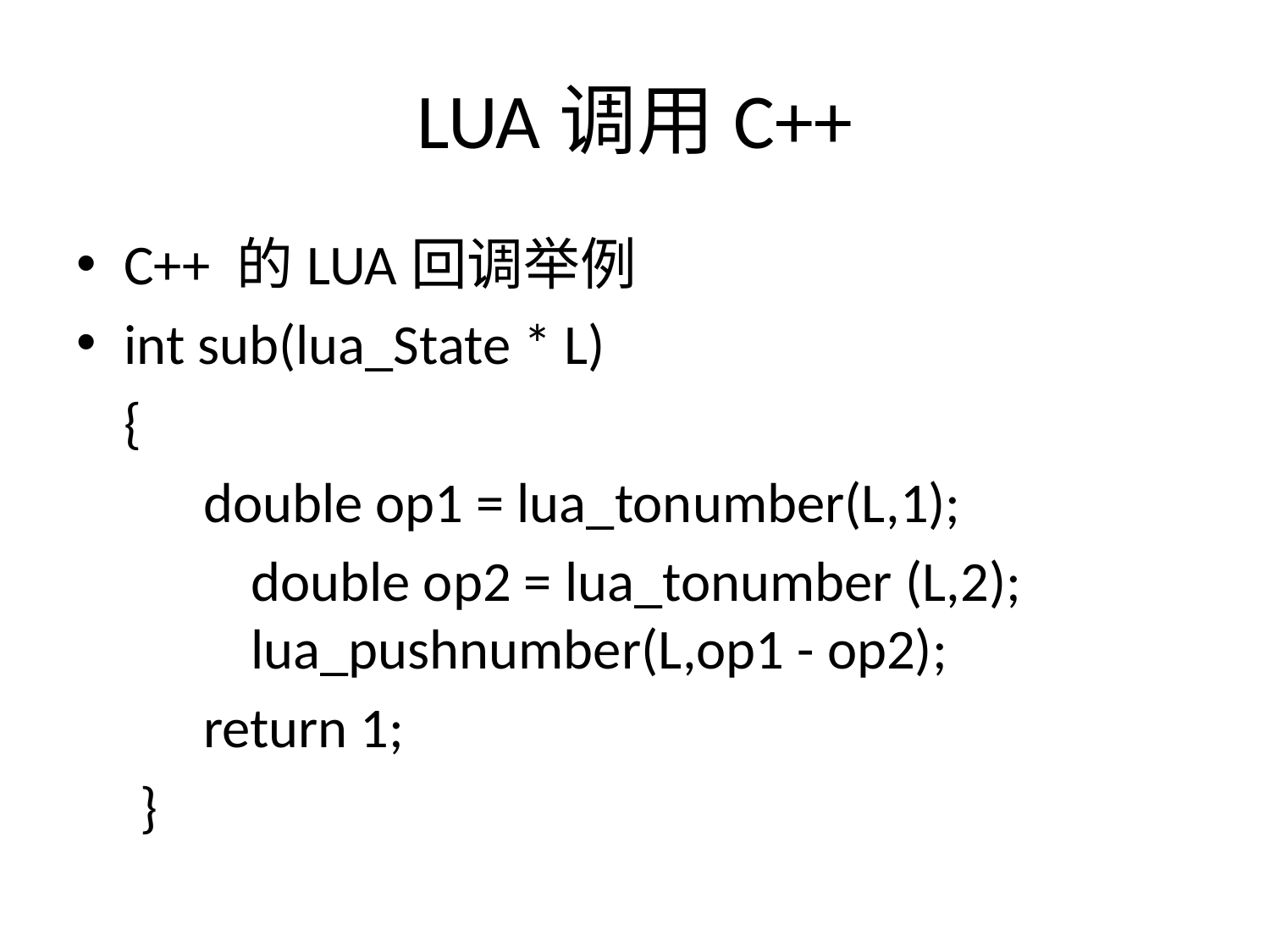

# LUA调用C++
C++ 的LUA回调举例
int sub(lua_State * L)
	{
          double op1 = lua_tonumber(L,1);
		double op2 = lua_tonumber (L,2);                 	lua_pushnumber(L,op1 - op2);
          return 1;
     }